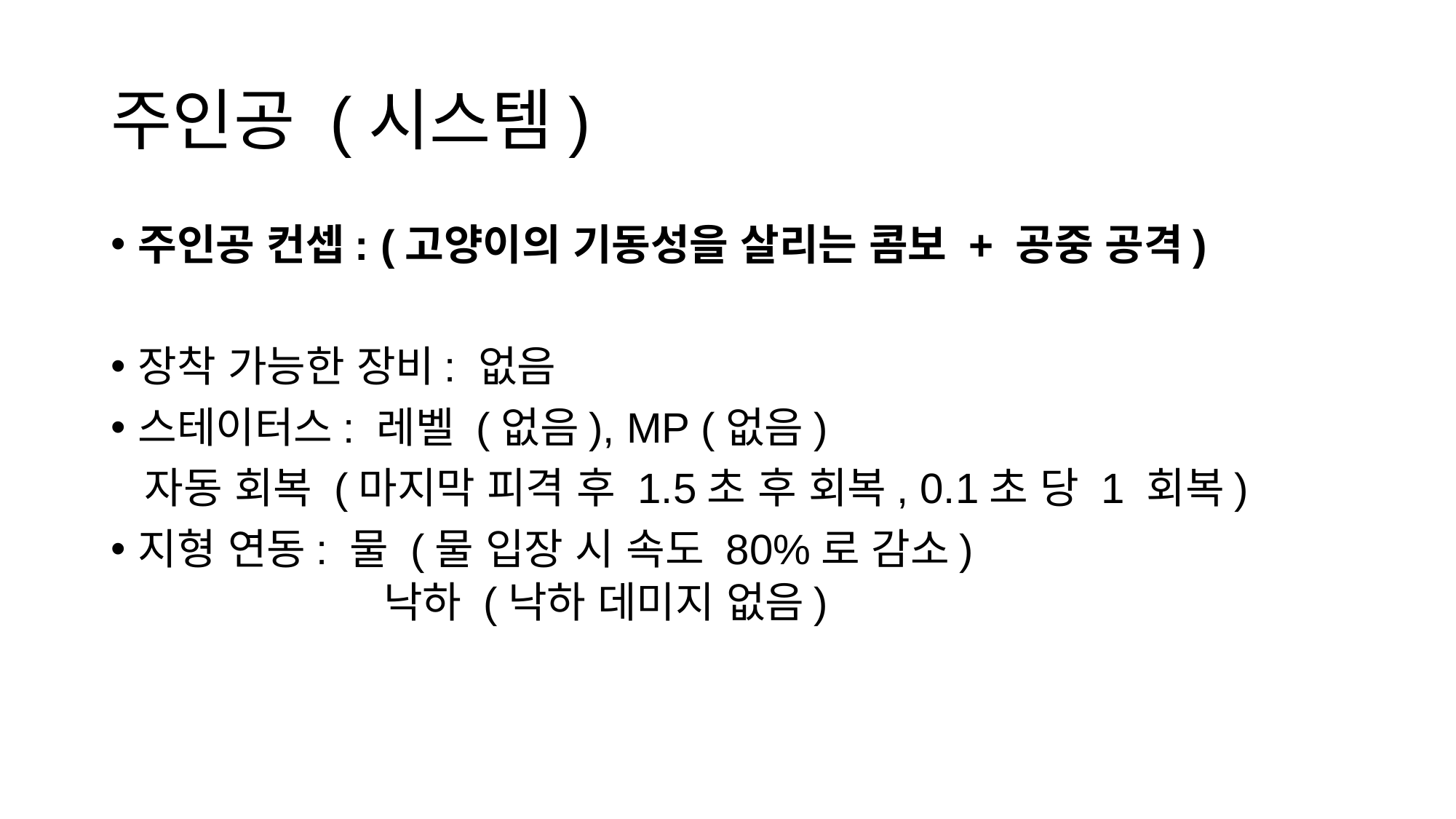

# 주인공 (시스템)
주인공 컨셉: (고양이의 기동성을 살리는 콤보 + 공중 공격)

장착 가능한 장비: 없음
스테이터스: 레벨 (없음), MP (없음)
  자동 회복 (마지막 피격 후 1.5초 후 회복, 0.1초 당 1 회복)
지형 연동: 물 (물 입장 시 속도 80%로 감소)
		낙하 (낙하 데미지 없음)